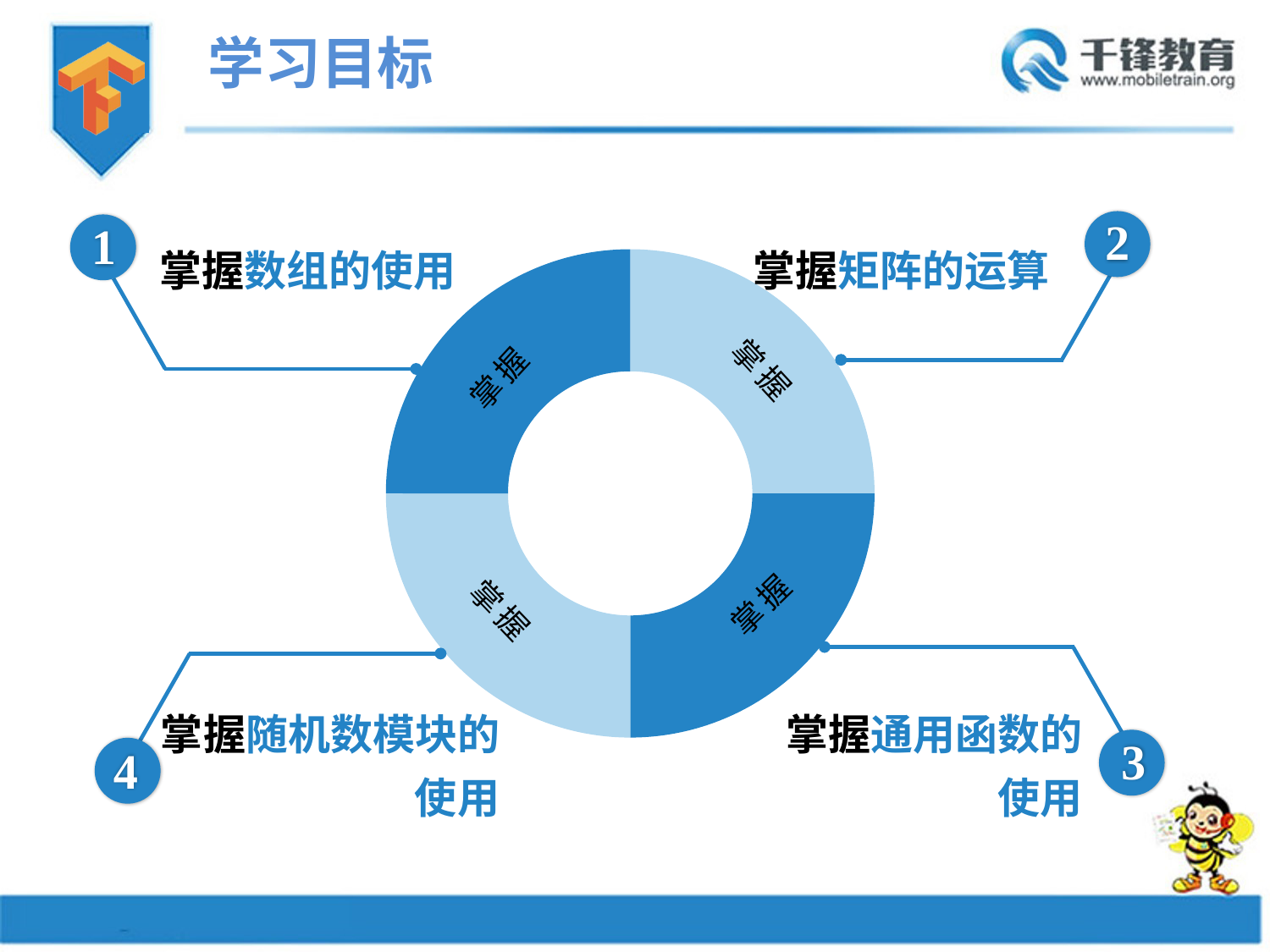

学习目标
2

掌握矩阵的运算
1

掌握数组的使用

### Chart

| Category | 销售额 |
|---|---|
| 掌握知识 | 2.5 |
| 理解知识 | 2.5 |
| 熟悉知识 | 2.5 |
| 了解知识 | 2.5 |
掌握
掌握
掌握
掌握
掌握通用函数的使用
3

掌握随机数模块的使用
4